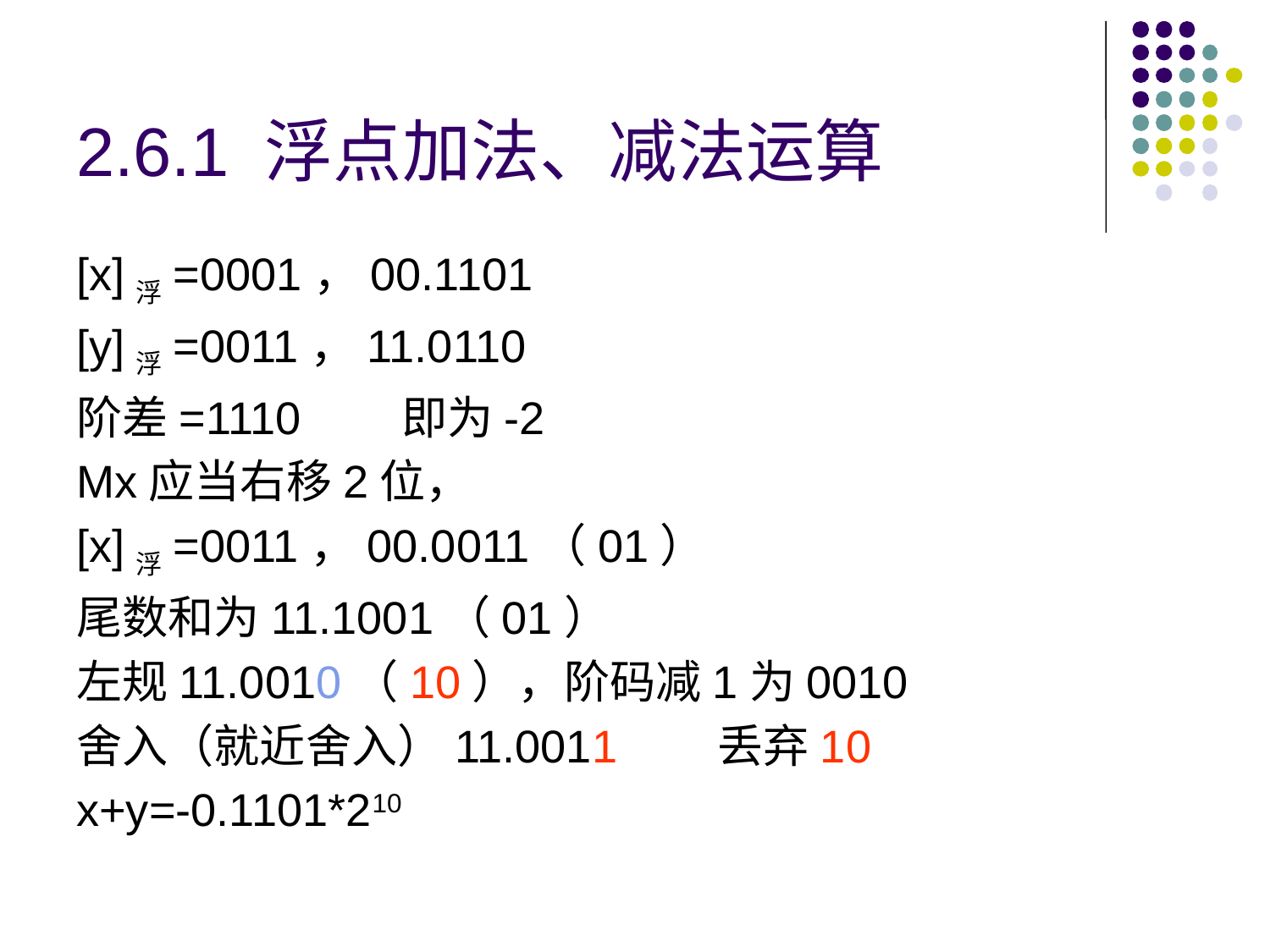

# 2.6.1 浮点加法、减法运算
[x]浮=0001，00.1101
[y]浮=0011，11.0110
阶差=1110       即为-2
Mx应当右移2位，
[x]浮=0011，00.0011（01）
尾数和为11.1001（01）
左规11.0010（10），阶码减1为0010
舍入（就近舍入）11.0011       丢弃10
x+y=-0.1101*210
195